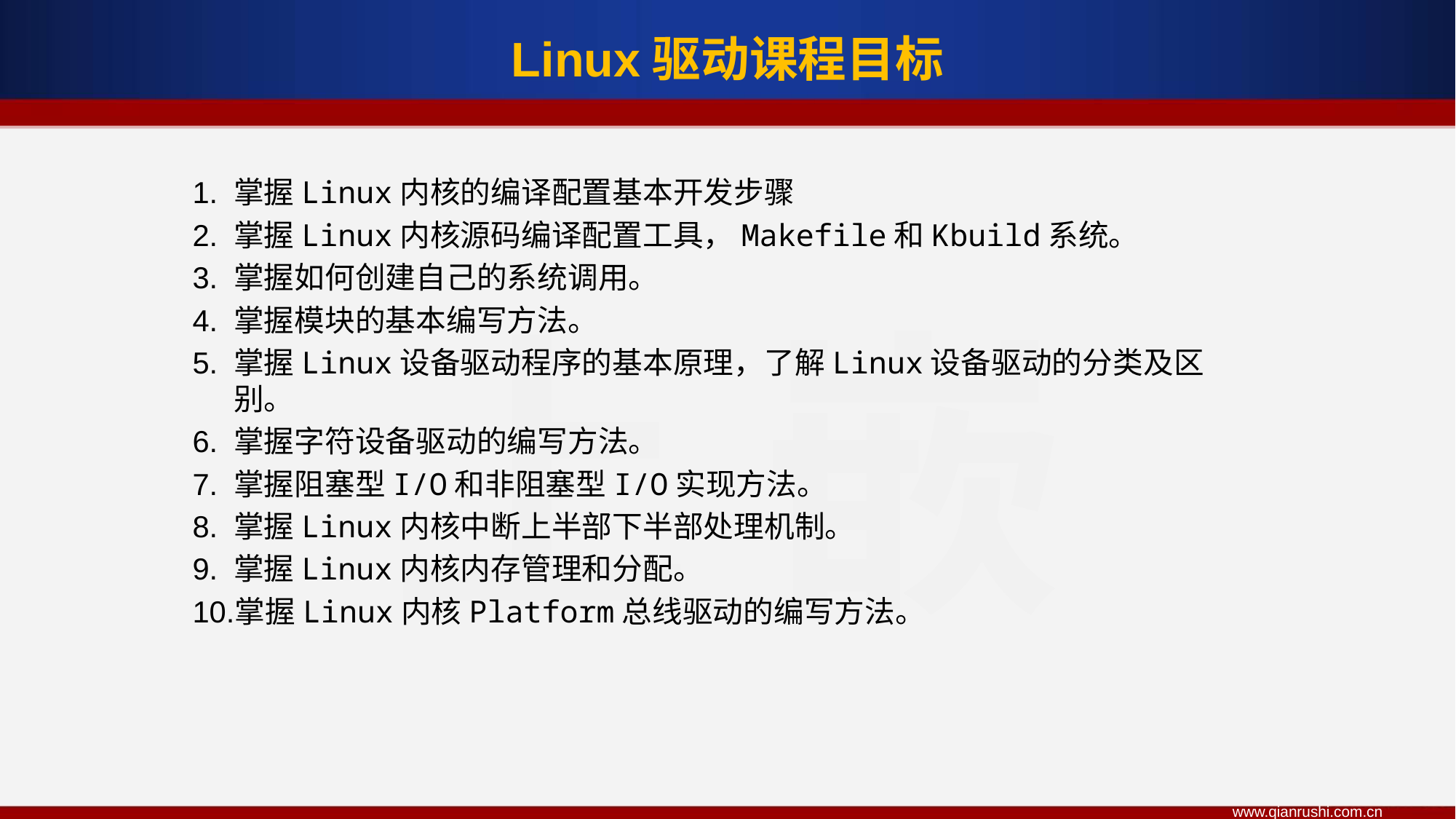

Linux驱动课程目标

掌握Linux内核的编译配置基本开发步骤
掌握Linux内核源码编译配置工具，Makefile和Kbuild系统。
掌握如何创建自己的系统调用。
掌握模块的基本编写方法。
掌握Linux设备驱动程序的基本原理，了解Linux设备驱动的分类及区别。
掌握字符设备驱动的编写方法。
掌握阻塞型I/O和非阻塞型I/O实现方法。
掌握Linux内核中断上半部下半部处理机制。
掌握Linux内核内存管理和分配。
掌握Linux内核Platform总线驱动的编写方法。